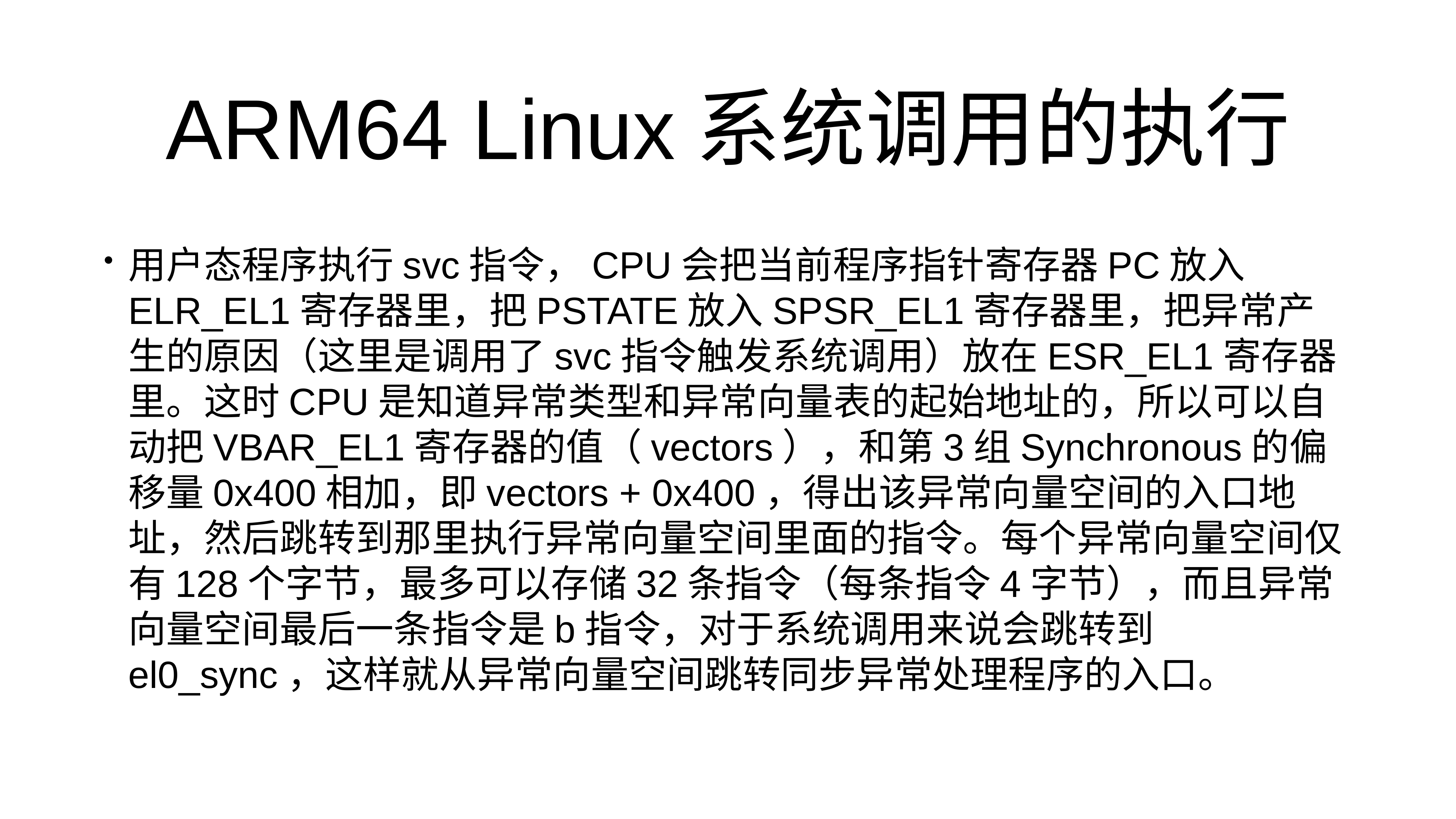

# ARM64 Linux系统调用的执行
用户态程序执行svc指令，CPU会把当前程序指针寄存器PC放入ELR_EL1寄存器里，把PSTATE放入SPSR_EL1寄存器里，把异常产生的原因（这里是调用了svc指令触发系统调用）放在ESR_EL1寄存器里。这时CPU是知道异常类型和异常向量表的起始地址的，所以可以自动把VBAR_EL1寄存器的值（vectors），和第3组Synchronous的偏移量0x400相加，即vectors + 0x400，得出该异常向量空间的入口地址，然后跳转到那里执行异常向量空间里面的指令。每个异常向量空间仅有128个字节，最多可以存储32条指令（每条指令4字节），而且异常向量空间最后一条指令是b指令，对于系统调用来说会跳转到el0_sync，这样就从异常向量空间跳转同步异常处理程序的入口。